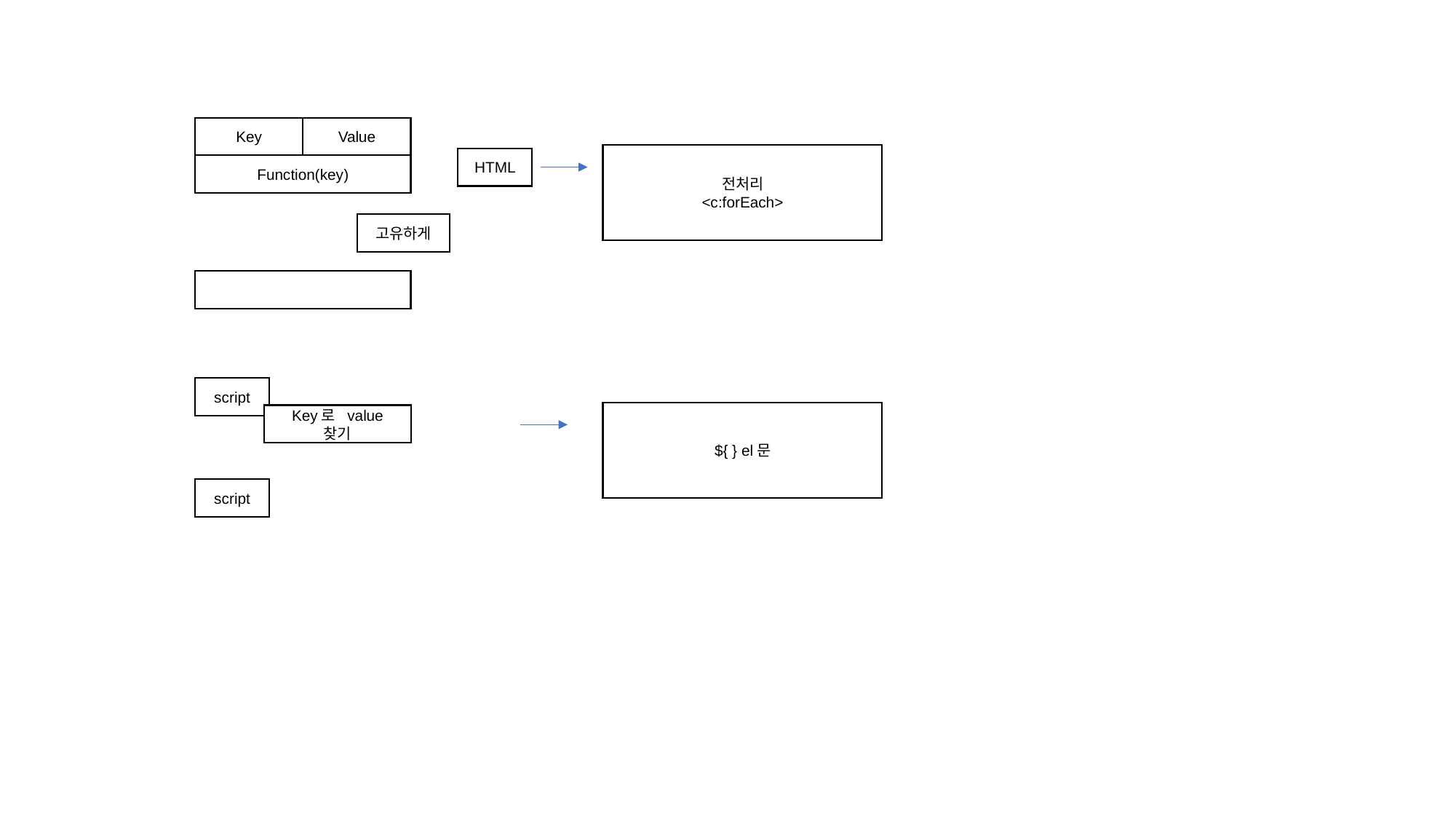

Key
Value
전처리
<c:forEach>
HTML
Function(key)
고유하게

script
${ } el문
Key로  value 찾기
script